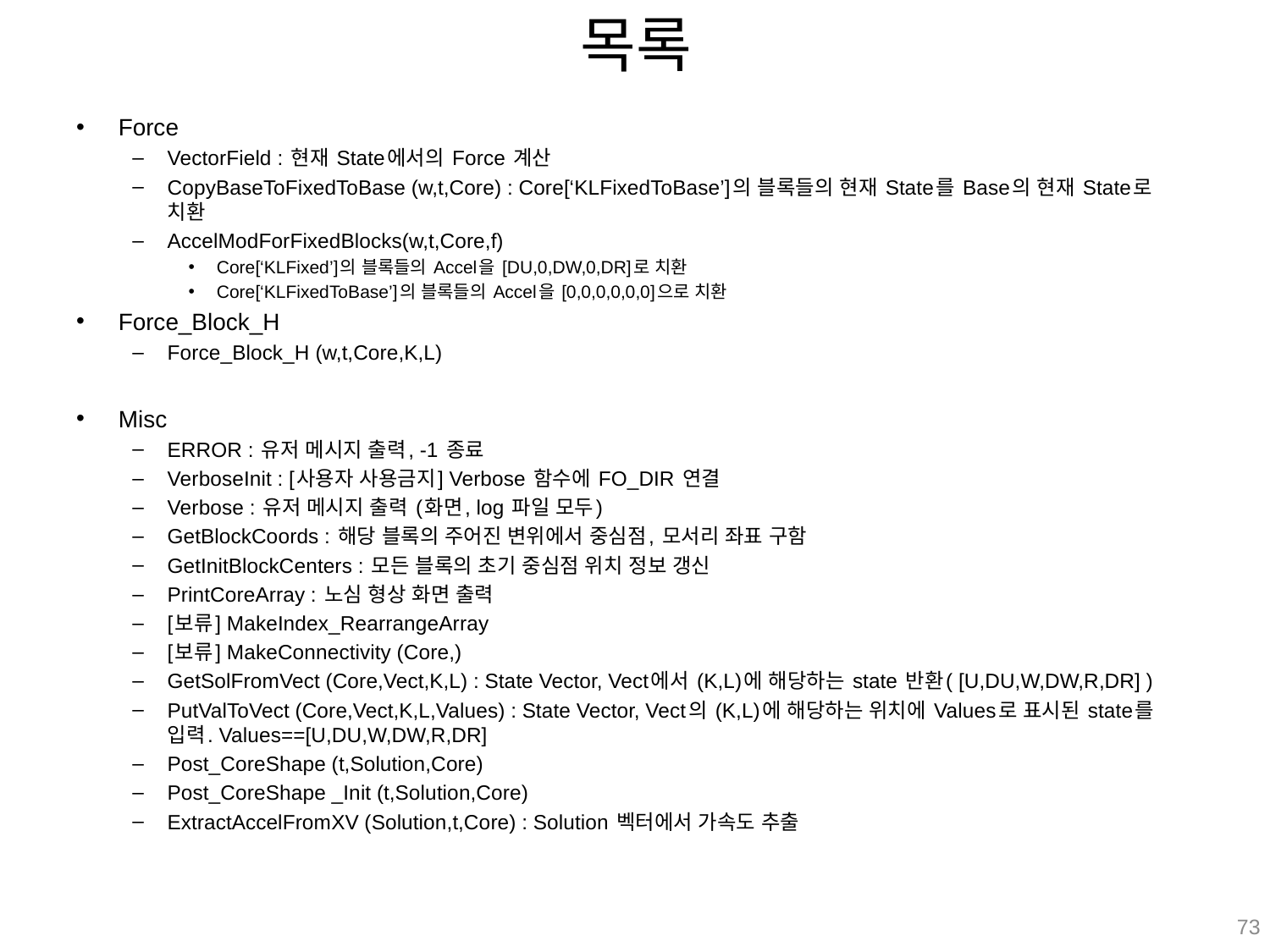

# 목록
Force
VectorField : 현재 State에서의 Force 계산
CopyBaseToFixedToBase (w,t,Core) : Core[‘KLFixedToBase’]의 블록들의 현재 State를 Base의 현재 State로 치환
AccelModForFixedBlocks(w,t,Core,f)
Core[‘KLFixed’]의 블록들의 Accel을 [DU,0,DW,0,DR]로 치환
Core[‘KLFixedToBase’]의 블록들의 Accel을 [0,0,0,0,0,0]으로 치환
Force_Block_H
Force_Block_H (w,t,Core,K,L)

Misc
ERROR : 유저 메시지 출력, -1 종료
VerboseInit : [사용자 사용금지] Verbose 함수에 FO_DIR 연결
Verbose : 유저 메시지 출력 (화면, log 파일 모두)
GetBlockCoords : 해당 블록의 주어진 변위에서 중심점, 모서리 좌표 구함
GetInitBlockCenters : 모든 블록의 초기 중심점 위치 정보 갱신
PrintCoreArray : 노심 형상 화면 출력
[보류] MakeIndex_RearrangeArray
[보류] MakeConnectivity (Core,)
GetSolFromVect (Core,Vect,K,L) : State Vector, Vect에서 (K,L)에 해당하는 state 반환( [U,DU,W,DW,R,DR] )
PutValToVect (Core,Vect,K,L,Values) : State Vector, Vect의 (K,L)에 해당하는 위치에 Values로 표시된 state를 입력. Values==[U,DU,W,DW,R,DR]
Post_CoreShape (t,Solution,Core)
Post_CoreShape _Init (t,Solution,Core)
ExtractAccelFromXV (Solution,t,Core) : Solution 벡터에서 가속도 추출

73